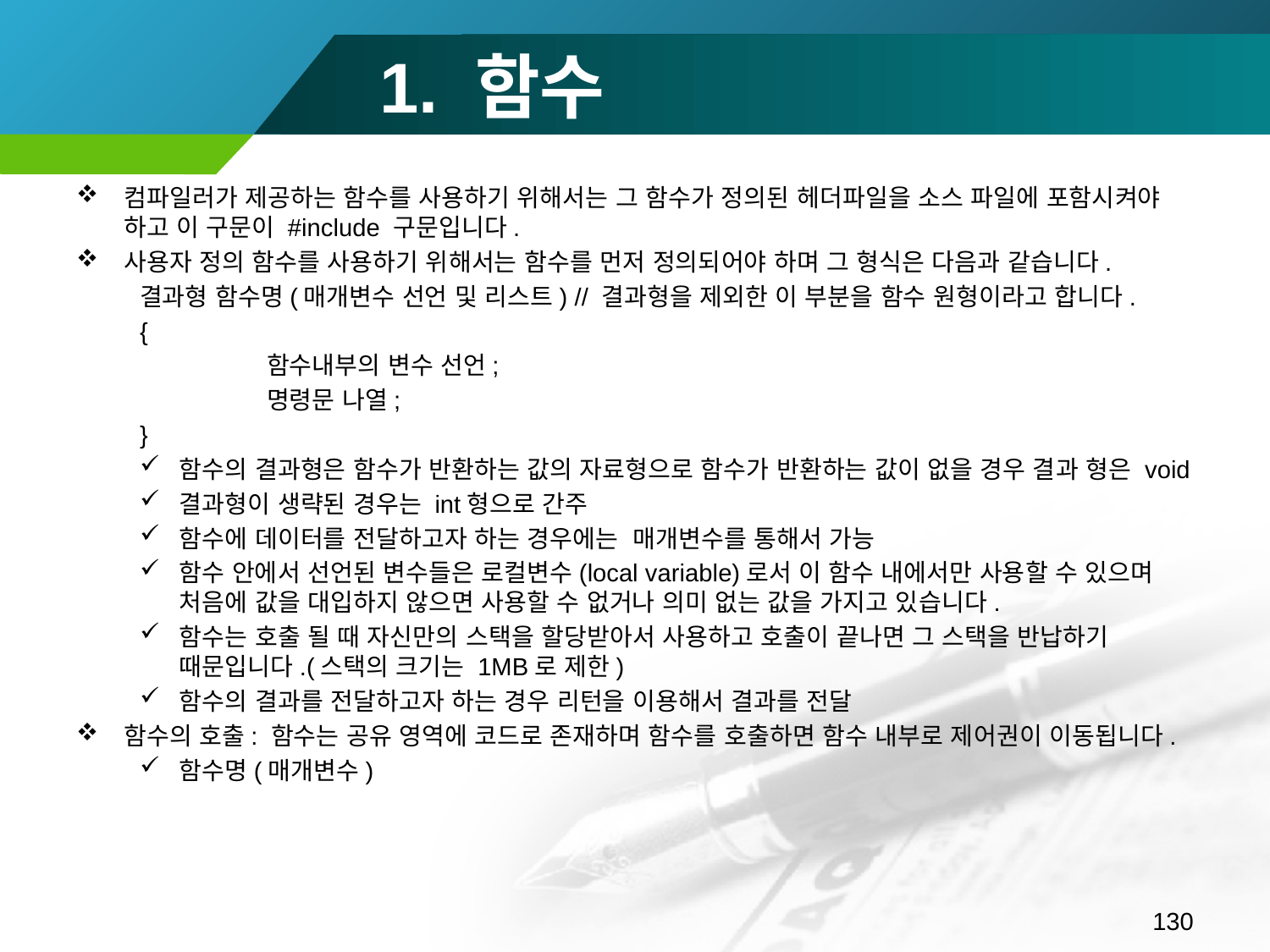

# 1. 함수
컴파일러가 제공하는 함수를 사용하기 위해서는 그 함수가 정의된 헤더파일을 소스 파일에 포함시켜야 하고 이 구문이 #include 구문입니다.
사용자 정의 함수를 사용하기 위해서는 함수를 먼저 정의되어야 하며 그 형식은 다음과 같습니다.
결과형 함수명(매개변수 선언 및 리스트) // 결과형을 제외한 이 부분을 함수 원형이라고 합니다.
{
    	함수내부의 변수 선언;
	명령문 나열;
}
함수의 결과형은 함수가 반환하는 값의 자료형으로 함수가 반환하는 값이 없을 경우 결과 형은 void
결과형이 생략된 경우는 int형으로 간주
함수에 데이터를 전달하고자 하는 경우에는  매개변수를 통해서 가능
함수 안에서 선언된 변수들은 로컬변수(local variable)로서 이 함수 내에서만 사용할 수 있으며 처음에 값을 대입하지 않으면 사용할 수 없거나 의미 없는 값을 가지고 있습니다.
함수는 호출 될 때 자신만의 스택을 할당받아서 사용하고 호출이 끝나면 그 스택을 반납하기 때문입니다.(스택의 크기는 1MB로 제한)
함수의 결과를 전달하고자 하는 경우 리턴을 이용해서 결과를 전달
함수의 호출: 함수는 공유 영역에 코드로 존재하며 함수를 호출하면 함수 내부로 제어권이 이동됩니다.
함수명(매개변수)
130